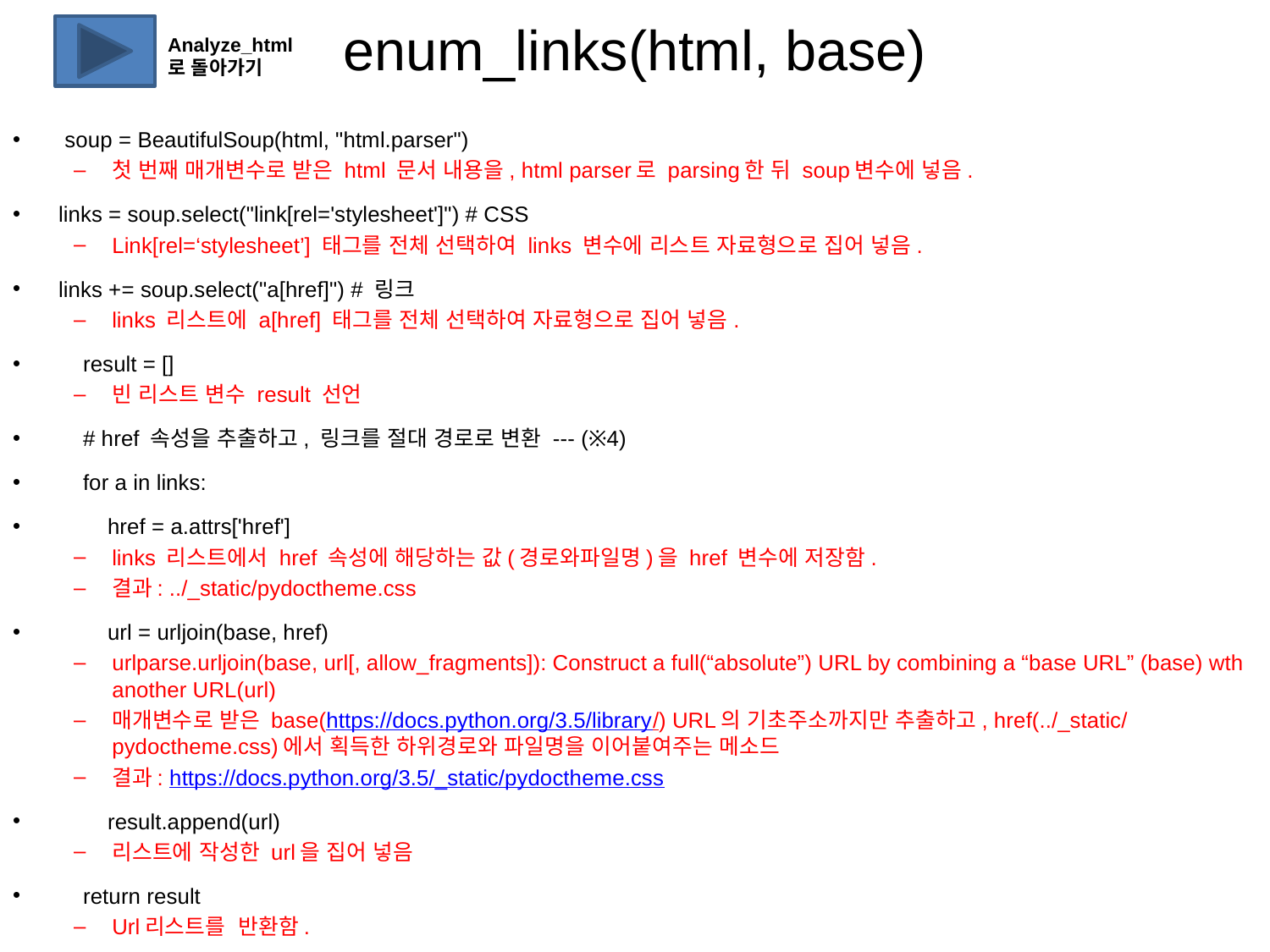

# enum_links(html, base)

Analyze_html로 돌아가기
 soup = BeautifulSoup(html, "html.parser")
첫 번째 매개변수로 받은 html 문서 내용을, html parser로 parsing한 뒤 soup변수에 넣음.
links = soup.select("link[rel='stylesheet']") # CSS
Link[rel=‘stylesheet’] 태그를 전체 선택하여 links 변수에 리스트 자료형으로 집어 넣음.
links += soup.select("a[href]") # 링크
links 리스트에 a[href] 태그를 전체 선택하여 자료형으로 집어 넣음.
    result = []
빈 리스트 변수 result 선언
    # href 속성을 추출하고, 링크를 절대 경로로 변환 --- (※4)
    for a in links:
        href = a.attrs['href']
links 리스트에서 href 속성에 해당하는 값(경로와파일명)을 href 변수에 저장함.
결과: ../_static/pydoctheme.css
        url = urljoin(base, href)
urlparse.urljoin(base, url[, allow_fragments]): Construct a full(“absolute”) URL by combining a “base URL” (base) wth another URL(url)
매개변수로 받은 base(https://docs.python.org/3.5/library/) URL의 기초주소까지만 추출하고, href(../_static/pydoctheme.css)에서 획득한 하위경로와 파일명을 이어붙여주는 메소드
결과: https://docs.python.org/3.5/_static/pydoctheme.css
        result.append(url)
리스트에 작성한 url을 집어 넣음
    return result
Url리스트를  반환함.